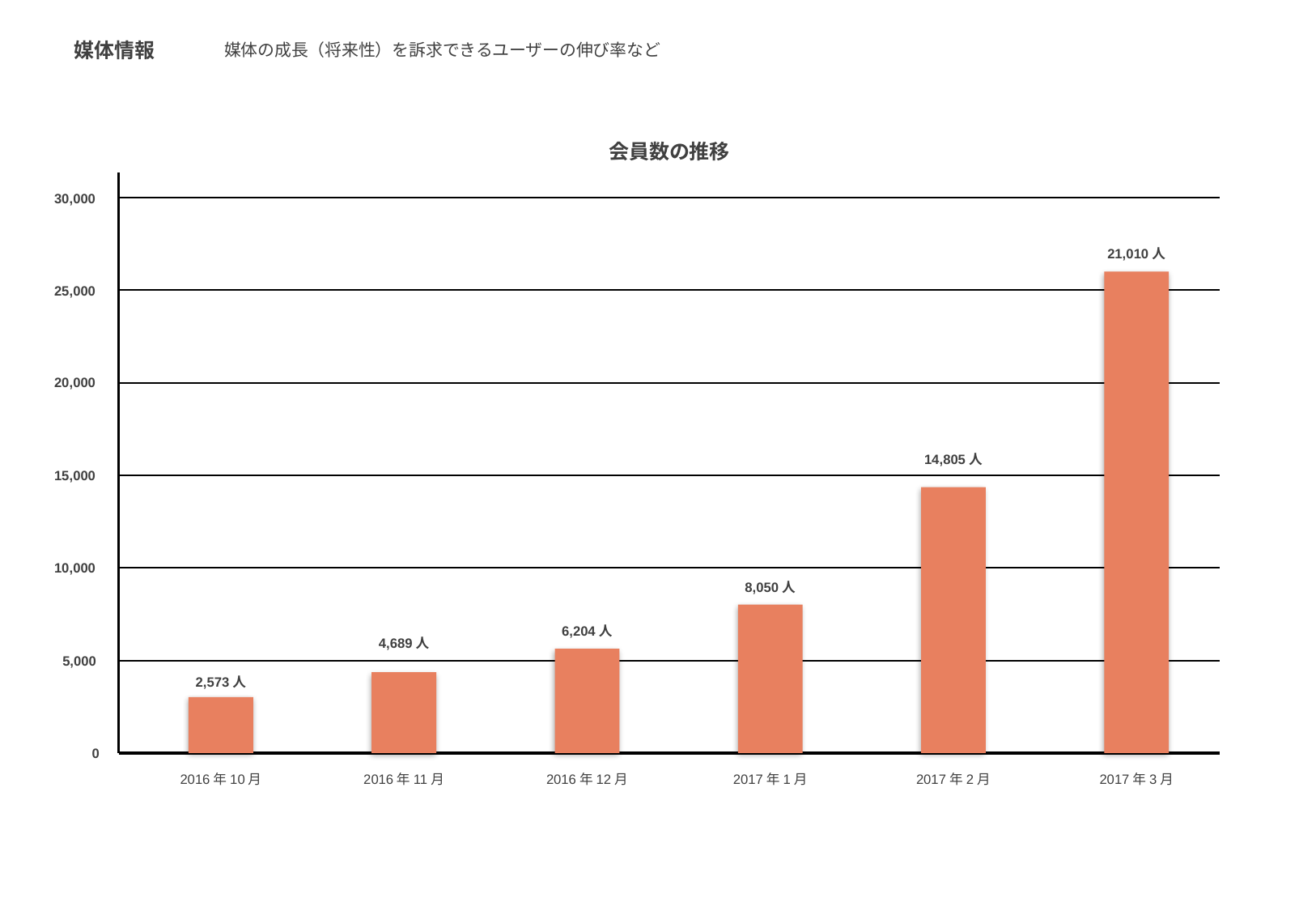

媒体情報
媒体の成長（将来性）を訴求できるユーザーの伸び率など
会員数の推移
30,000
21,010人

25,000
20,000
14,805人
15,000

10,000
8,050人

6,204人
4,689人
5,000

2,573人

0
2016年10月
2016年11月
2016年12月
2017年1月
2017年2月
2017年3月